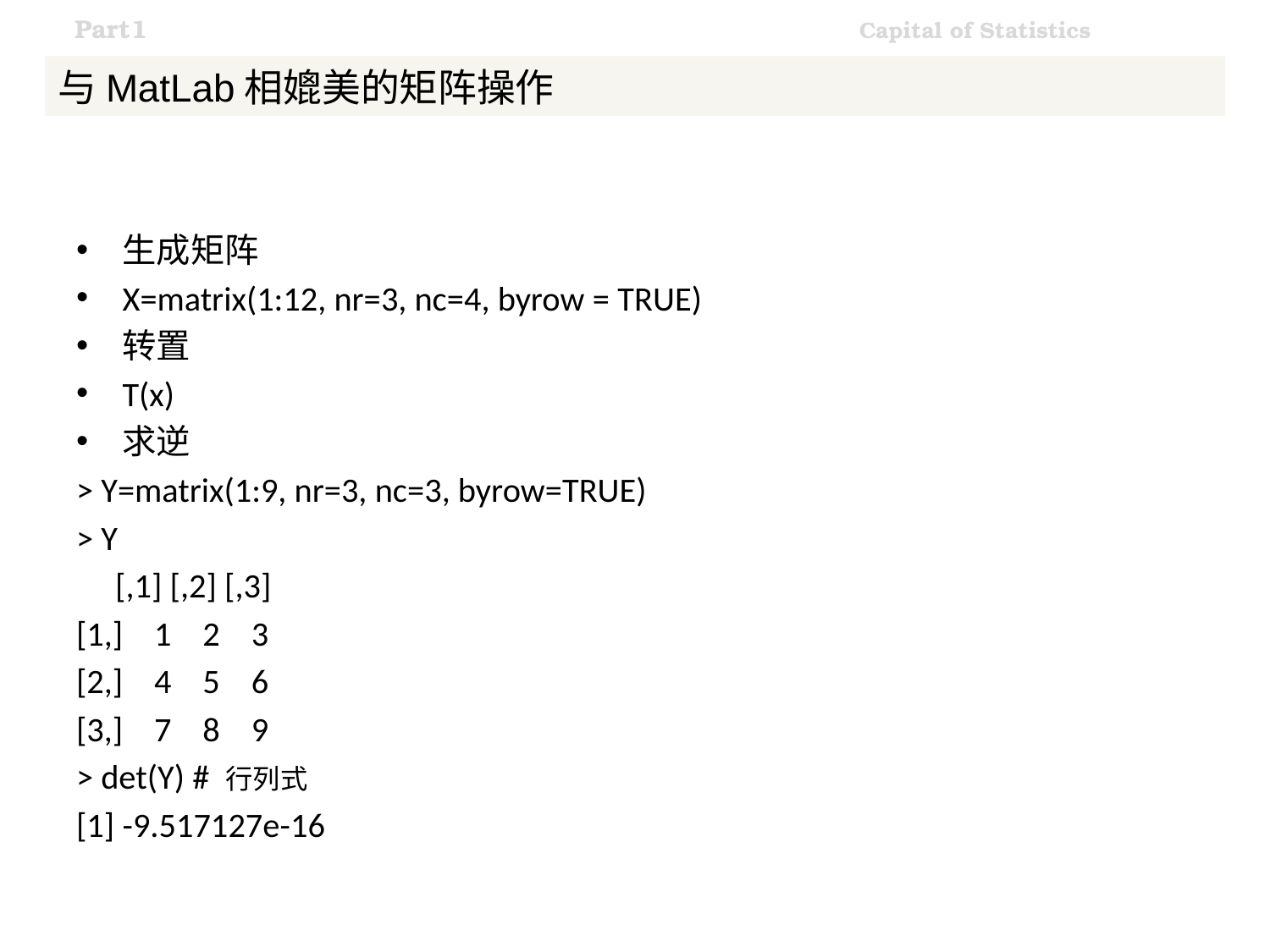

# 与MatLab相媲美的矩阵操作
生成矩阵
X=matrix(1:12, nr=3, nc=4, byrow = TRUE)
转置
T(x)
求逆
> Y=matrix(1:9, nr=3, nc=3, byrow=TRUE)
> Y
     [,1] [,2] [,3]
[1,]    1    2    3
[2,]    4    5    6
[3,]    7    8    9
> det(Y) # 行列式
[1] -9.517127e-16